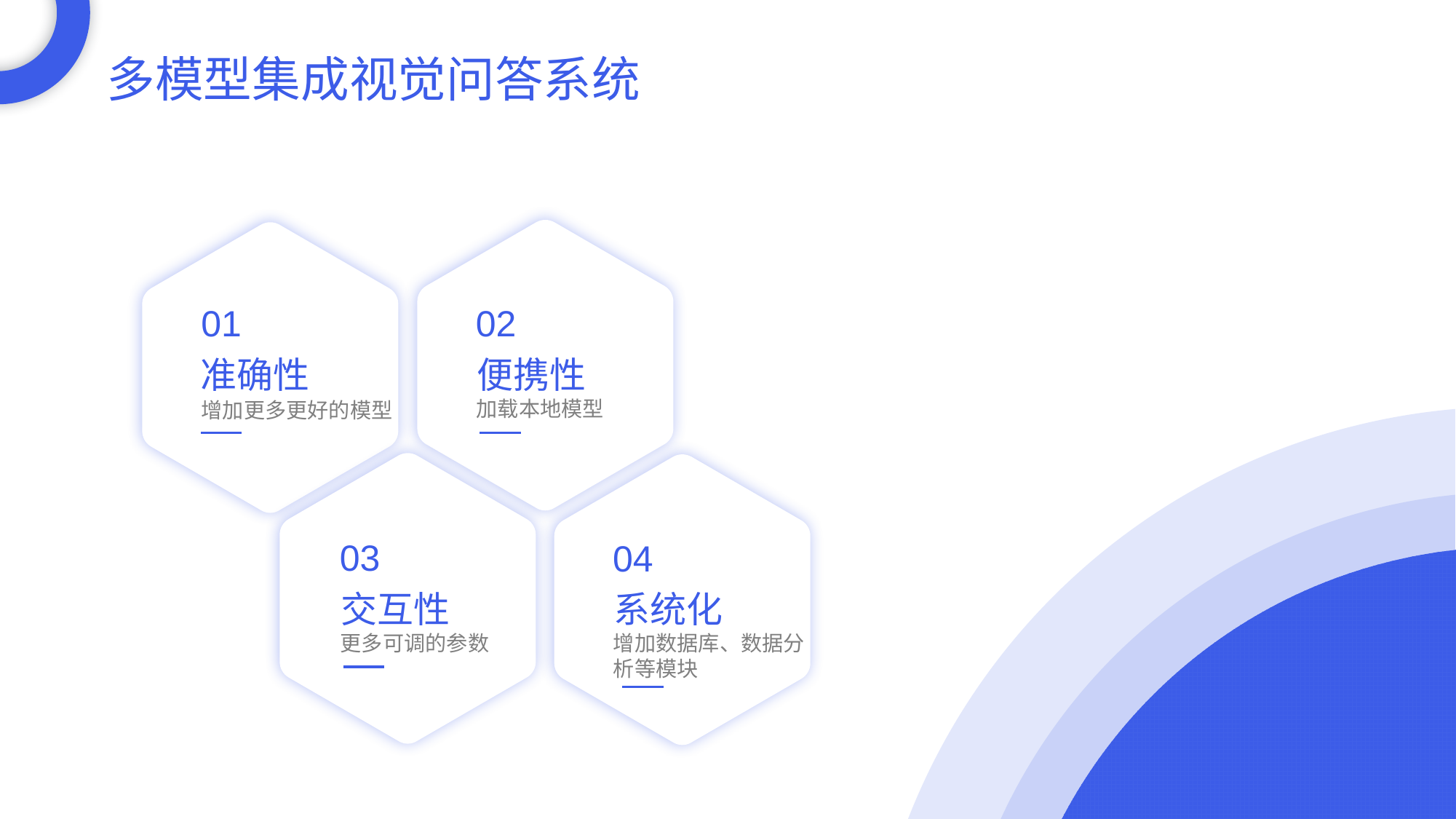

多模型集成视觉问答系统

02
便携性
加载本地模型

01
准确性
增加更多更好的模型

03
交互性
更多可调的参数

04
系统化
增加数据库、数据分析等模块